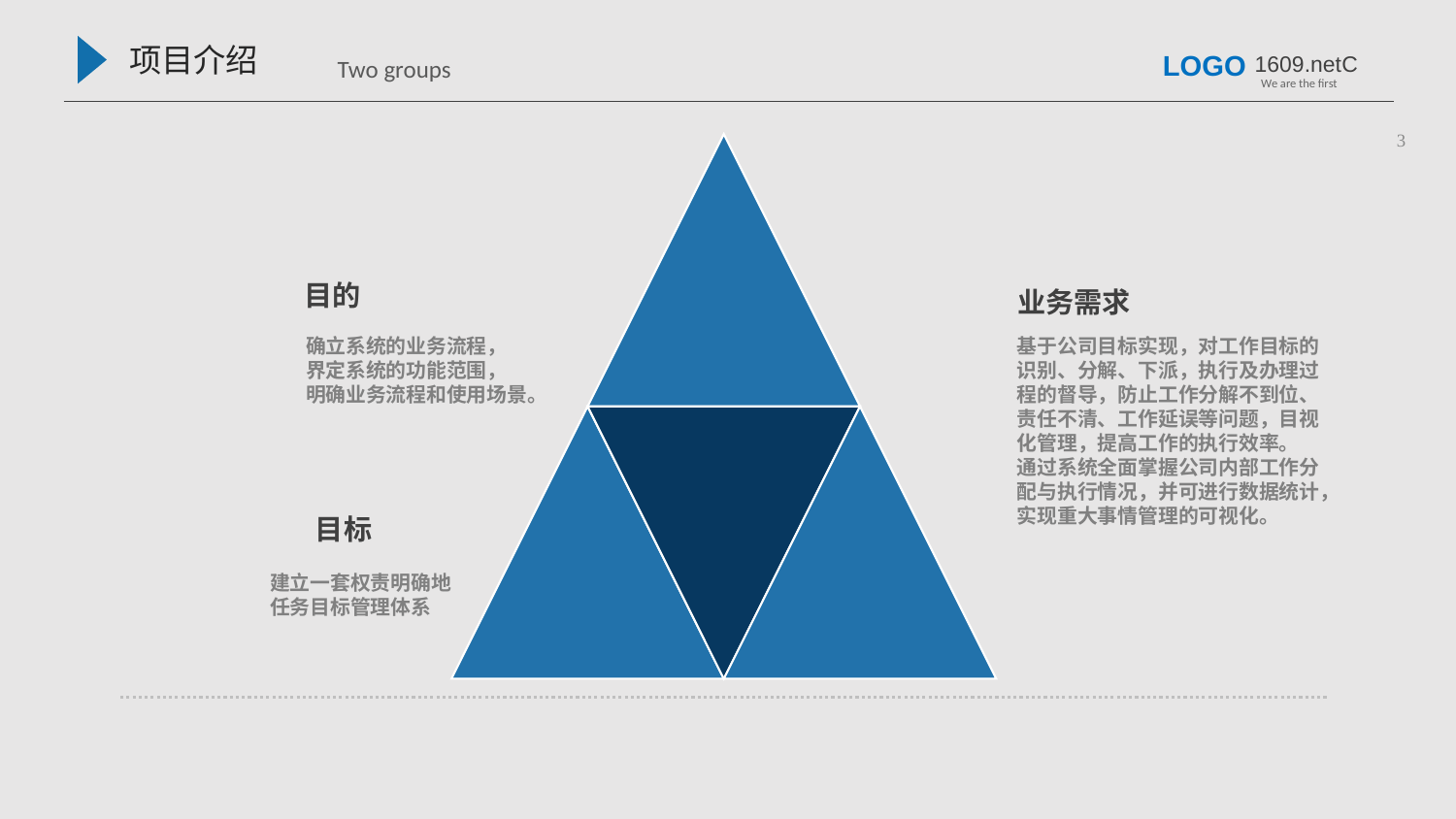

项目介绍
Two groups
LOGO
1609.netC
We are the first

3

目的
确立系统的业务流程，
界定系统的功能范围，
明确业务流程和使用场景。
业务需求
基于公司目标实现，对工作目标的识别、分解、下派，执行及办理过程的督导，防止工作分解不到位、责任不清、工作延误等问题，目视化管理，提高工作的执行效率。
通过系统全面掌握公司内部工作分配与执行情况，并可进行数据统计，实现重大事情管理的可视化。

目标
建立一套权责明确地任务目标管理体系